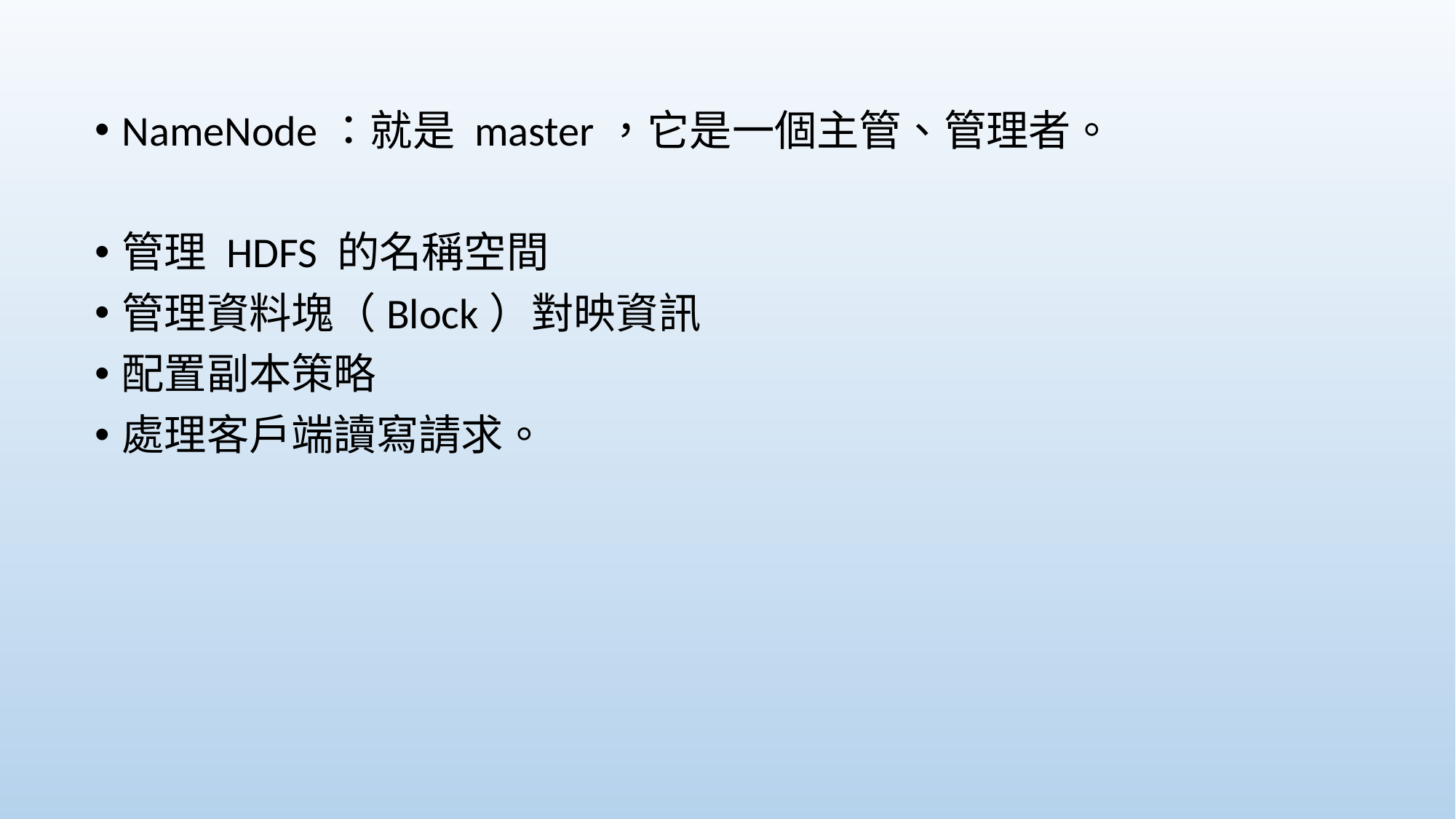

NameNode：就是 master，它是一個主管、管理者。

管理 HDFS 的名稱空間
管理資料塊（Block）對映資訊
配置副本策略
處理客戶端讀寫請求。